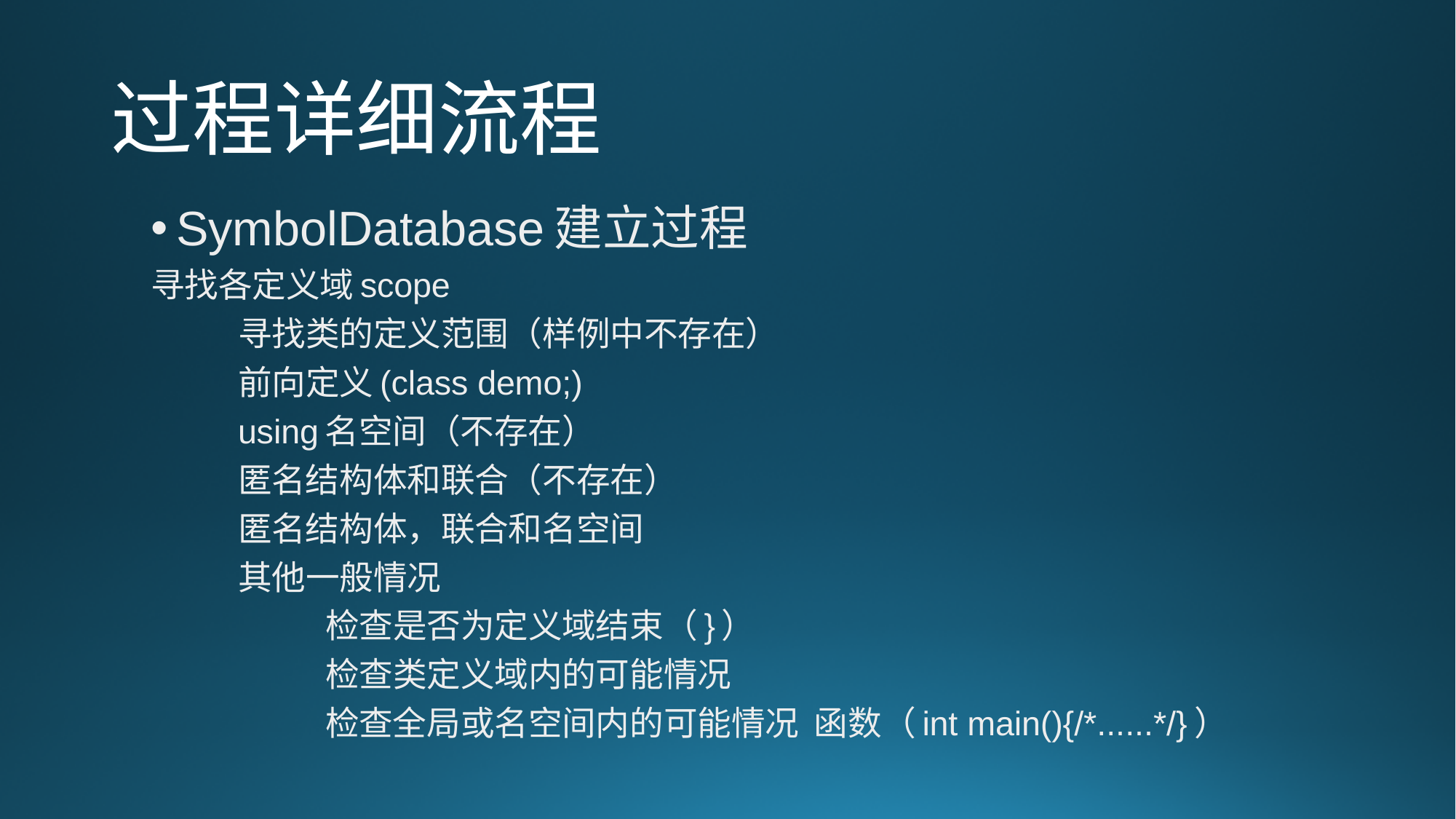

# 过程详细流程
SymbolDatabase建立过程
寻找各定义域scope
	寻找类的定义范围（样例中不存在）
	前向定义(class demo;)
	using名空间（不存在）
	匿名结构体和联合（不存在）
	匿名结构体，联合和名空间
	其他一般情况
		检查是否为定义域结束（}）
		检查类定义域内的可能情况
		检查全局或名空间内的可能情况  函数（int main(){/*......*/}）